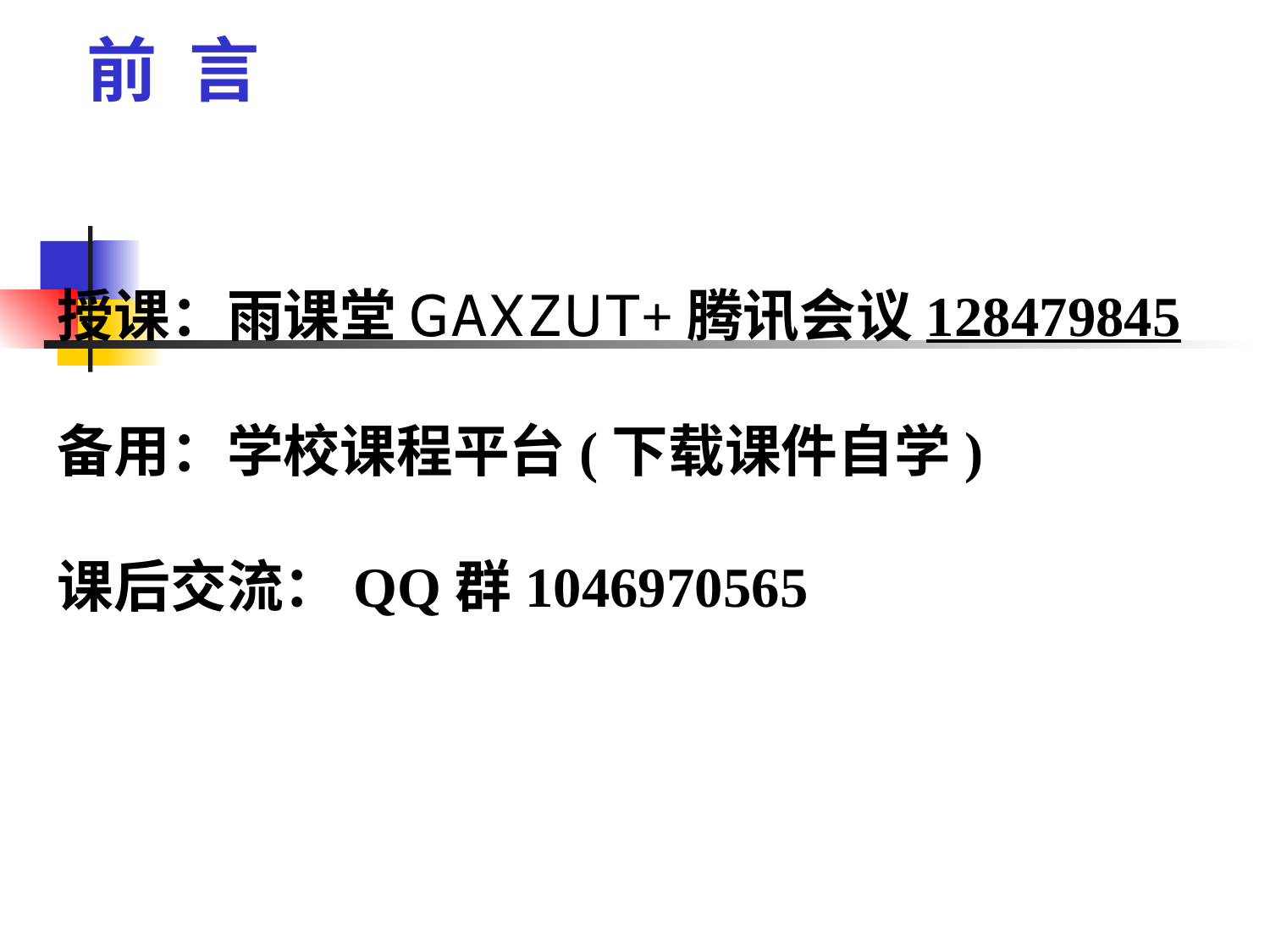

# 前  言
授课：雨课堂GAXZUT+腾讯会议128479845
备用：学校课程平台(下载课件自学)
课后交流：QQ群1046970565
3